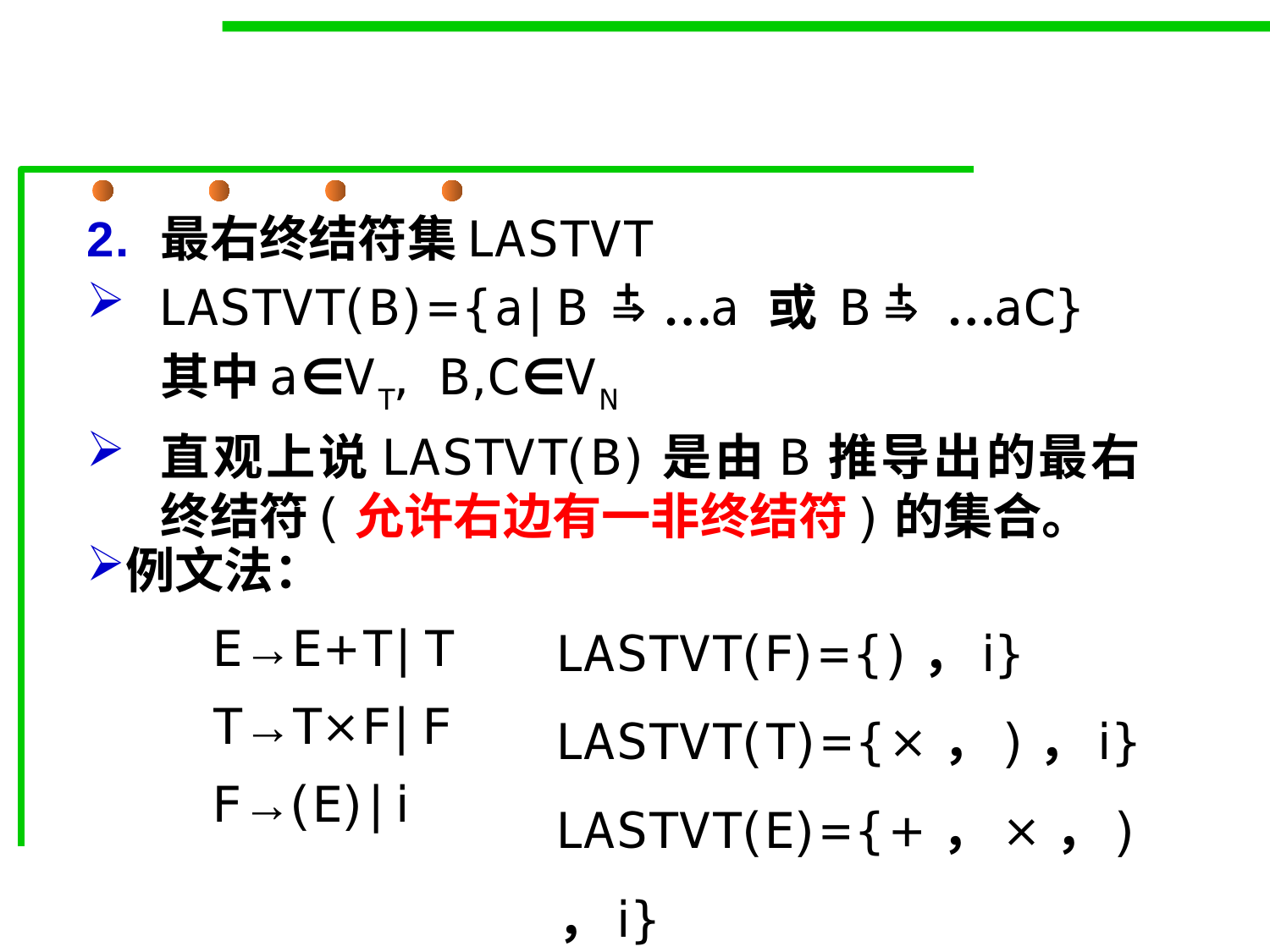

#
最右终结符集LASTVT
LASTVT(B)={a|B     …a 或 B     …aC}
	其中a∈VT,  B,C∈VN
直观上说LASTVT(B)是由B推导出的最右终结符(允许右边有一非终结符)的集合。
+
⇒
+
⇒
例文法：
	E→E+T|T
	T→T×F|F
	F→(E)|i
LASTVT(F)={)，i}
LASTVT(T)={×，)，i}
LASTVT(E)={+，×，)，i}